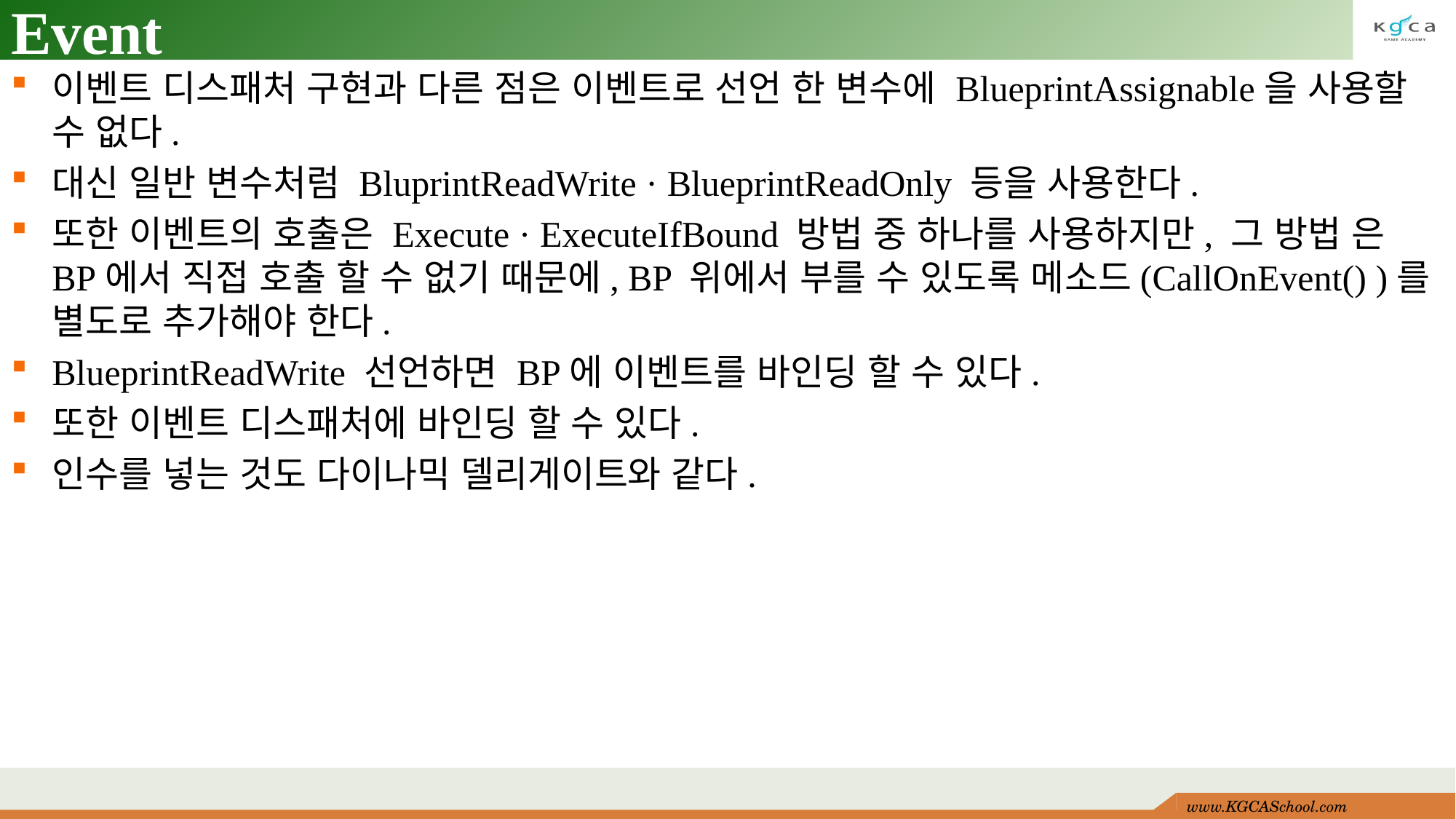

# Event
이벤트 디스패처 구현과 다른 점은 이벤트로 선언 한 변수에 BlueprintAssignable을 사용할 수 없다.
대신 일반 변수처럼 BluprintReadWrite · BlueprintReadOnly 등을 사용한다.
또한 이벤트의 호출은 Execute · ExecuteIfBound 방법 중 하나를 사용하지만, 그 방법 은 BP에서 직접 호출 할 수 없기 때문에, BP 위에서 부를 수 있도록 메소드(CallOnEvent() )를 별도로 추가해야 한다.
BlueprintReadWrite 선언하면 BP에 이벤트를 바인딩 할 수 있다.
또한 이벤트 디스패처에 바인딩 할 수 있다.
인수를 넣는 것도 다이나믹 델리게이트와 같다.